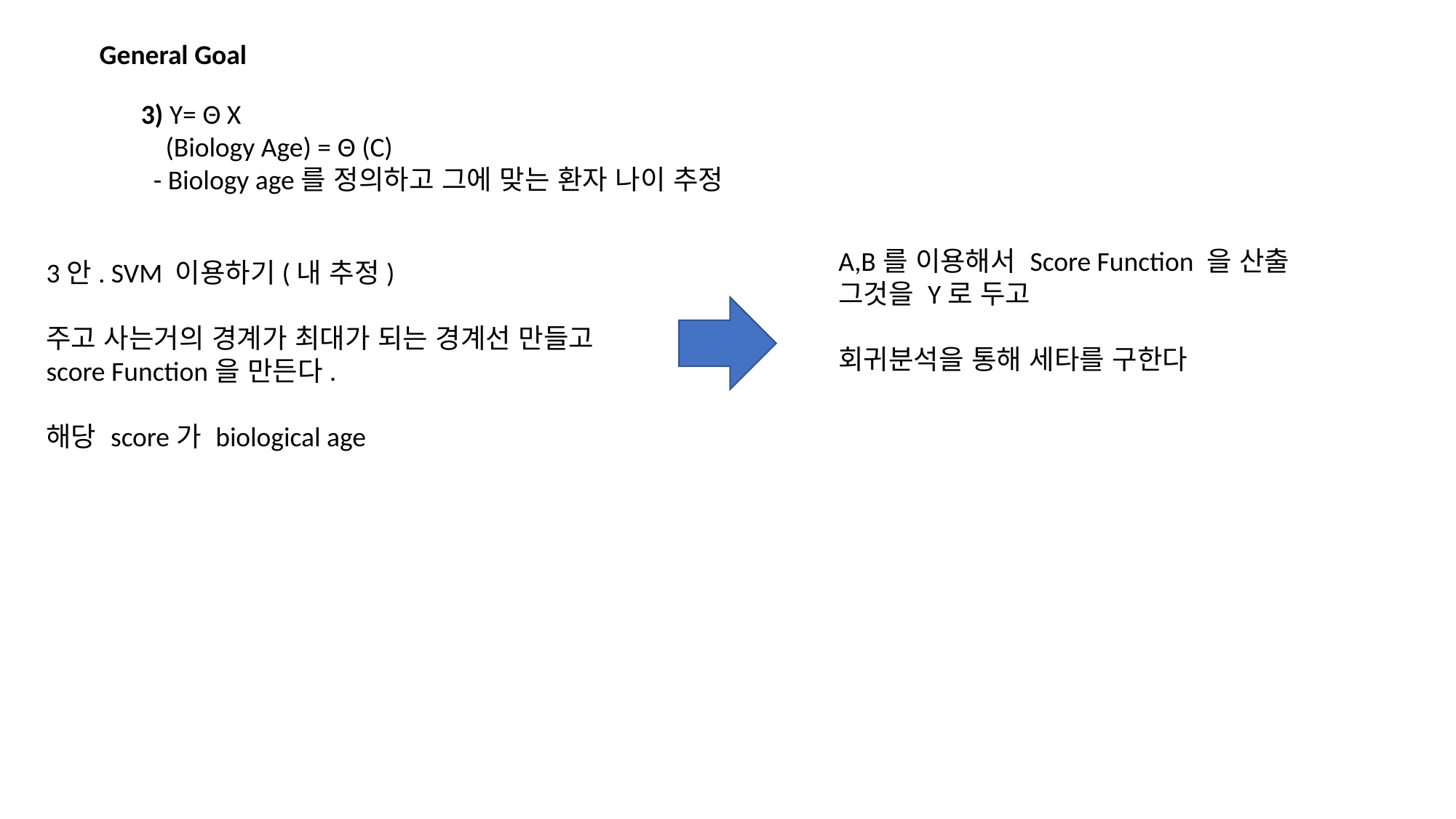

General Goal
3) Y= Θ X
    (Biology Age) = Θ (C)
  - Biology age를 정의하고 그에 맞는 환자 나이 추정

3안. SVM 이용하기(내 추정)

주고 사는거의 경계가 최대가 되는 경계선 만들고
score Function을 만든다.

해당 score가 biological age

A,B를 이용해서 Score Function 을 산출
그것을 Y로 두고

회귀분석을 통해 세타를 구한다